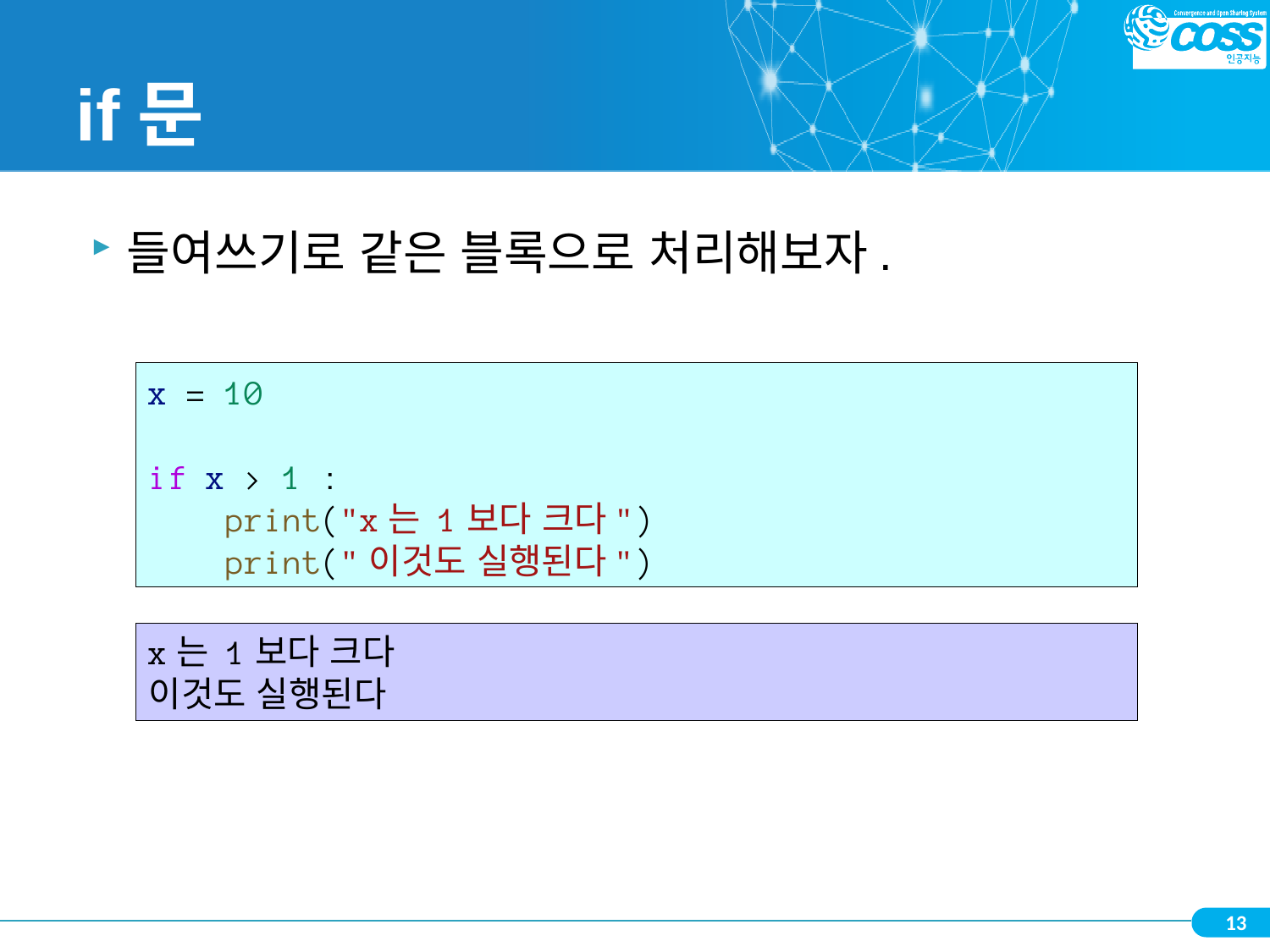

# if문
들여쓰기로 같은 블록으로 처리해보자.
x = 10
if x > 1 :
    print("x는 1보다 크다")
    print("이것도 실행된다")
x는 1보다 크다
이것도 실행된다